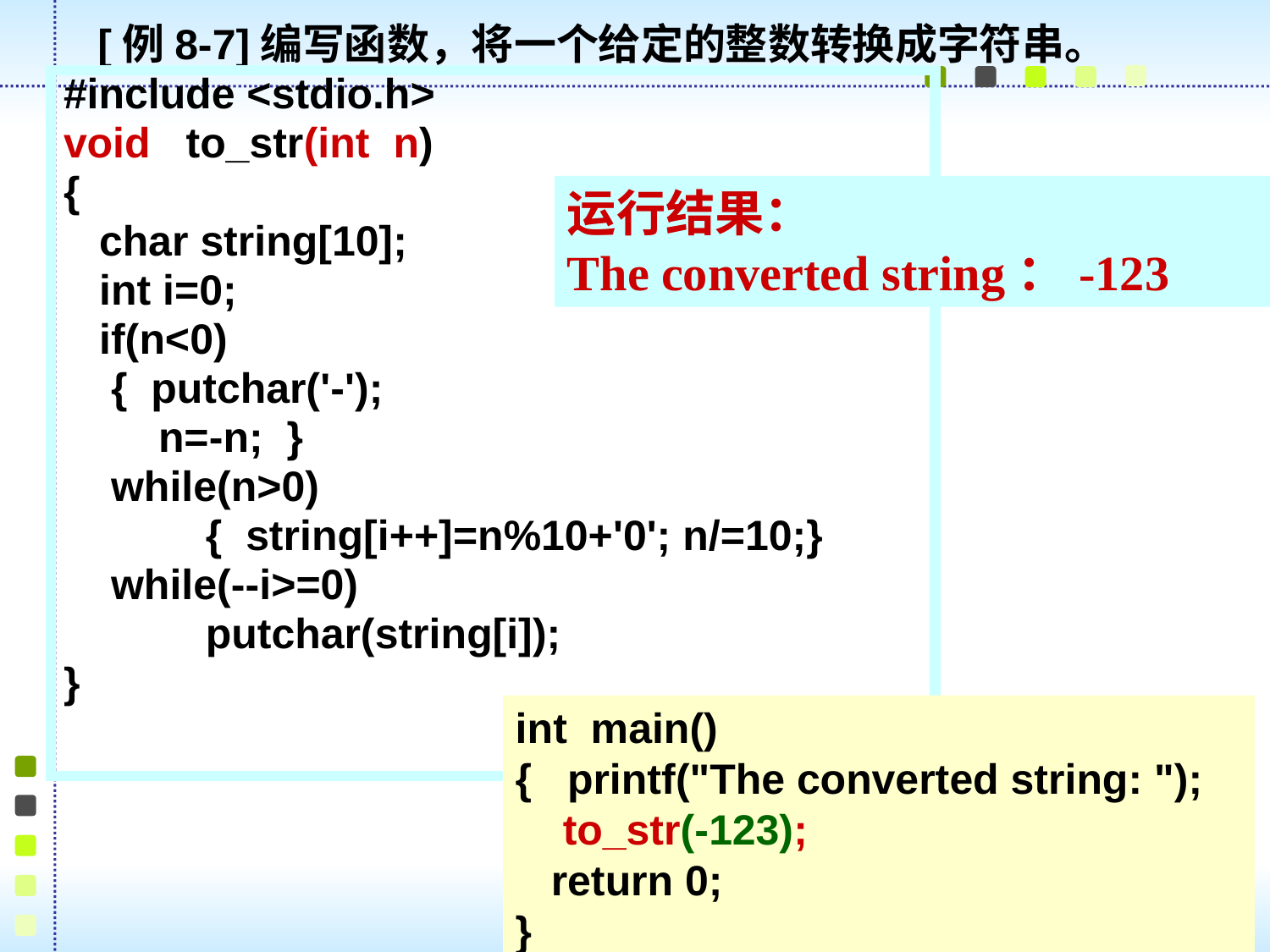

# [例8-7]编写函数，将一个给定的整数转换成字符串。
#include <stdio.h>
void   to_str(int  n)
{
   char string[10];
   int i=0;
   if(n<0)
    {  putchar('-');
        n=-n;  }
    while(n>0)
            {  string[i++]=n%10+'0'; n/=10;}
    while(--i>=0)
            putchar(string[i]);
}
运行结果：
The converted string：-123
int  main()
{   printf("The converted string: ");
    to_str(-123);
   return 0;
}
共 93 页   第 29 页